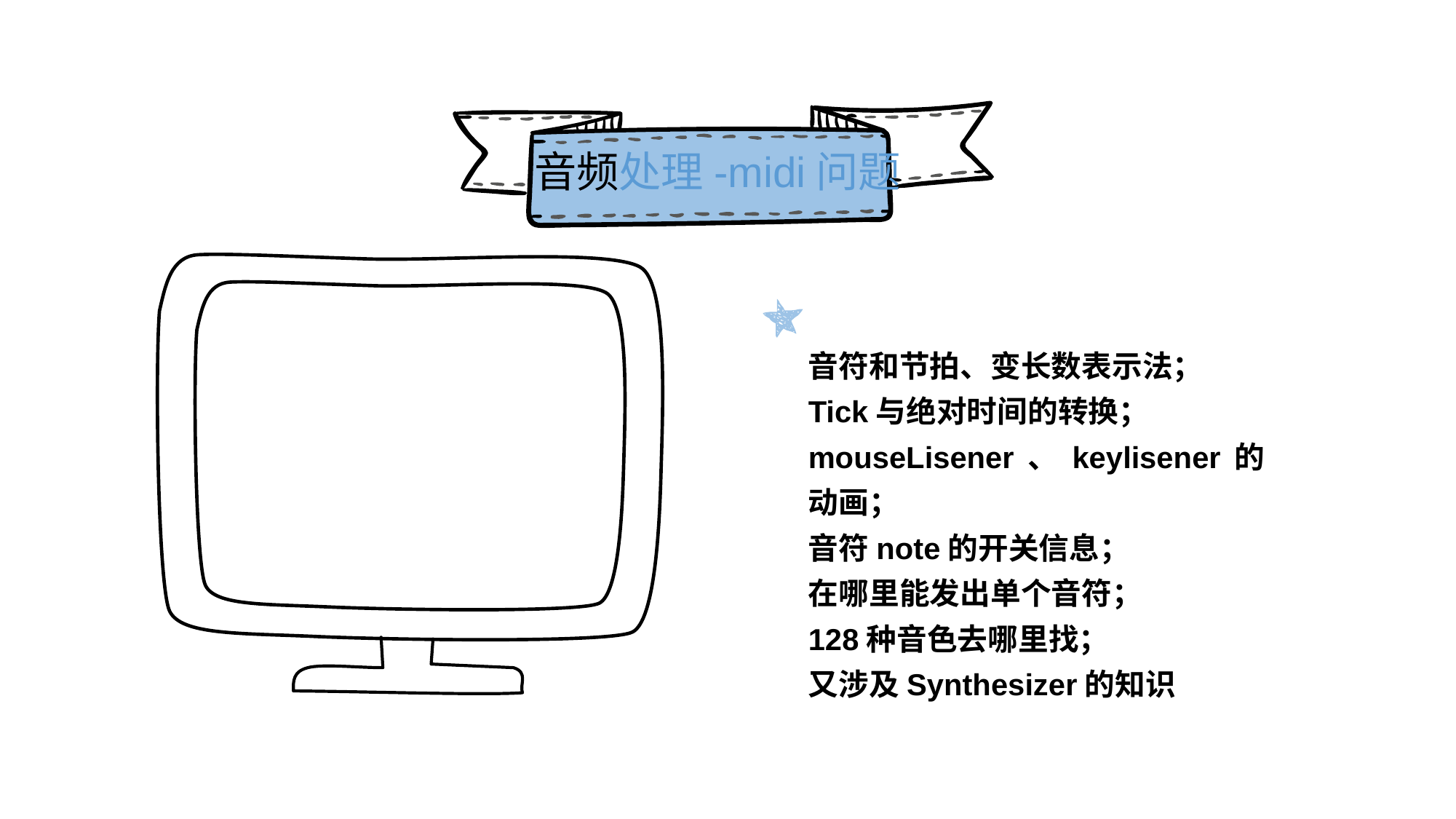

音频处理-midi问题

音符和节拍、变长数表示法；
Tick与绝对时间的转换；
mouseLisener、keylisener的动画；
音符note的开关信息；
在哪里能发出单个音符；
128种音色去哪里找；
又涉及Synthesizer的知识